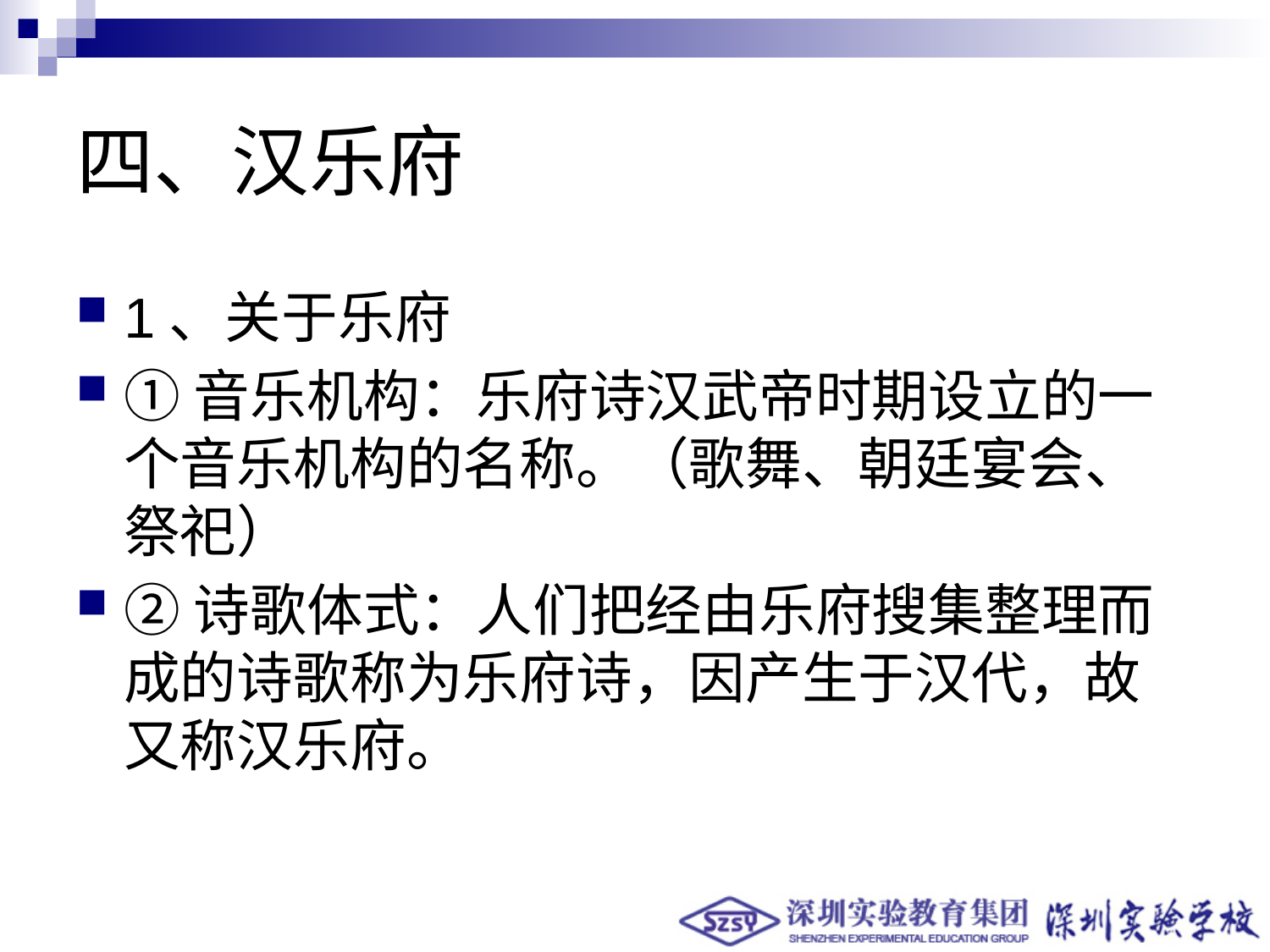

# 四、汉乐府
1、关于乐府
①音乐机构：乐府诗汉武帝时期设立的一个音乐机构的名称。（歌舞、朝廷宴会、祭祀）
②诗歌体式：人们把经由乐府搜集整理而成的诗歌称为乐府诗，因产生于汉代，故又称汉乐府。